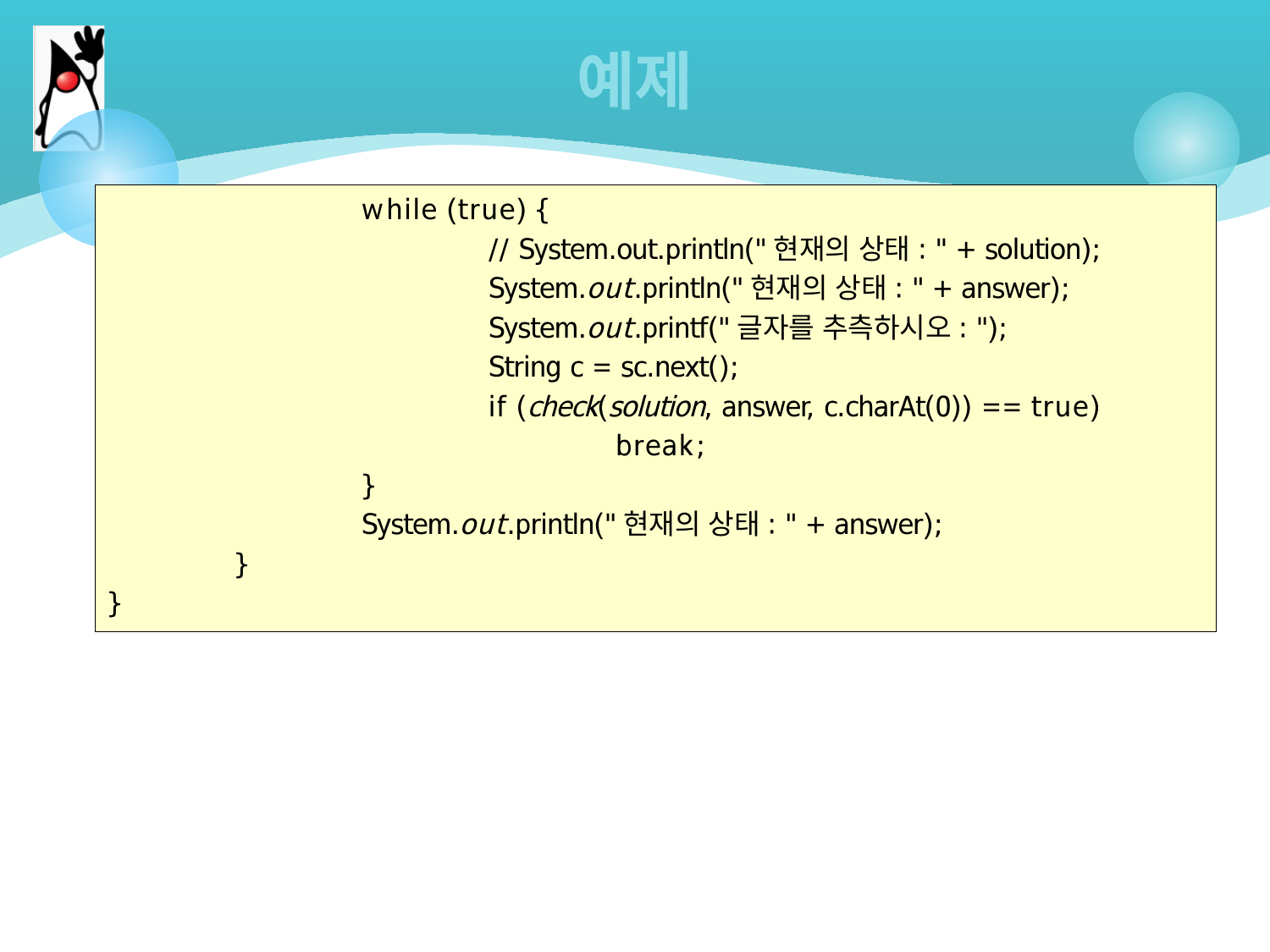

# 예제
		while (true) {
			// System.out.println("현재의 상태: " + solution);
			System.out.println("현재의 상태: " + answer);
			System.out.printf("글자를 추측하시오: ");
			String c = sc.next();
			if (check(solution, answer, c.charAt(0)) == true)
				break;
		}
		System.out.println("현재의 상태: " + answer);
	}
}